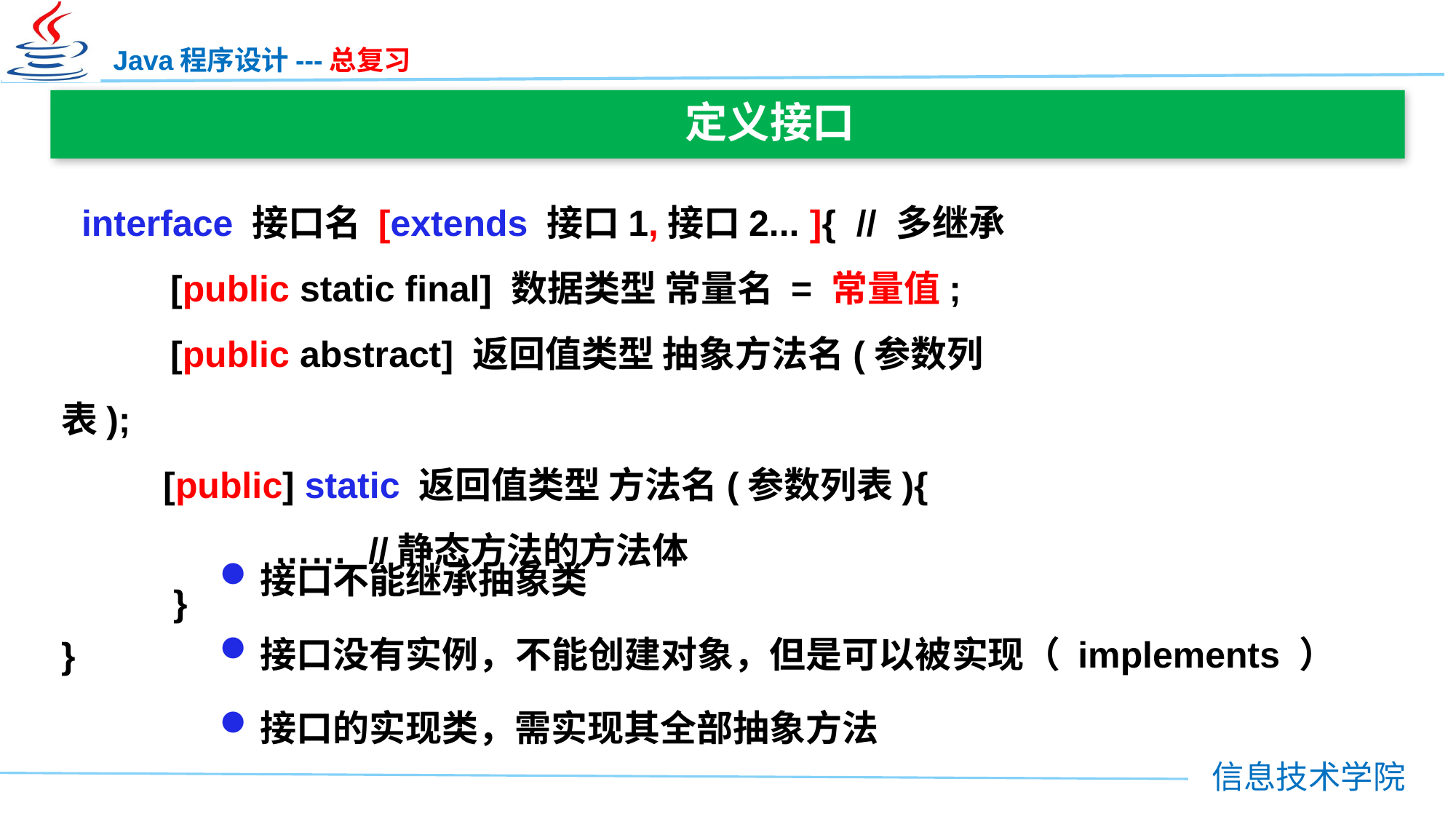

定义接口
  interface 接口名 [extends 接口1,接口2... ]{  // 多继承
	[public static final] 数据类型 常量名 = 常量值;
	[public abstract] 返回值类型 抽象方法名(参数列表);
          [public] static 返回值类型 方法名(参数列表){
                     ……  //静态方法的方法体
           }
}
接口不能继承抽象类
接口没有实例，不能创建对象，但是可以被实现（ implements ）
接口的实现类，需实现其全部抽象方法